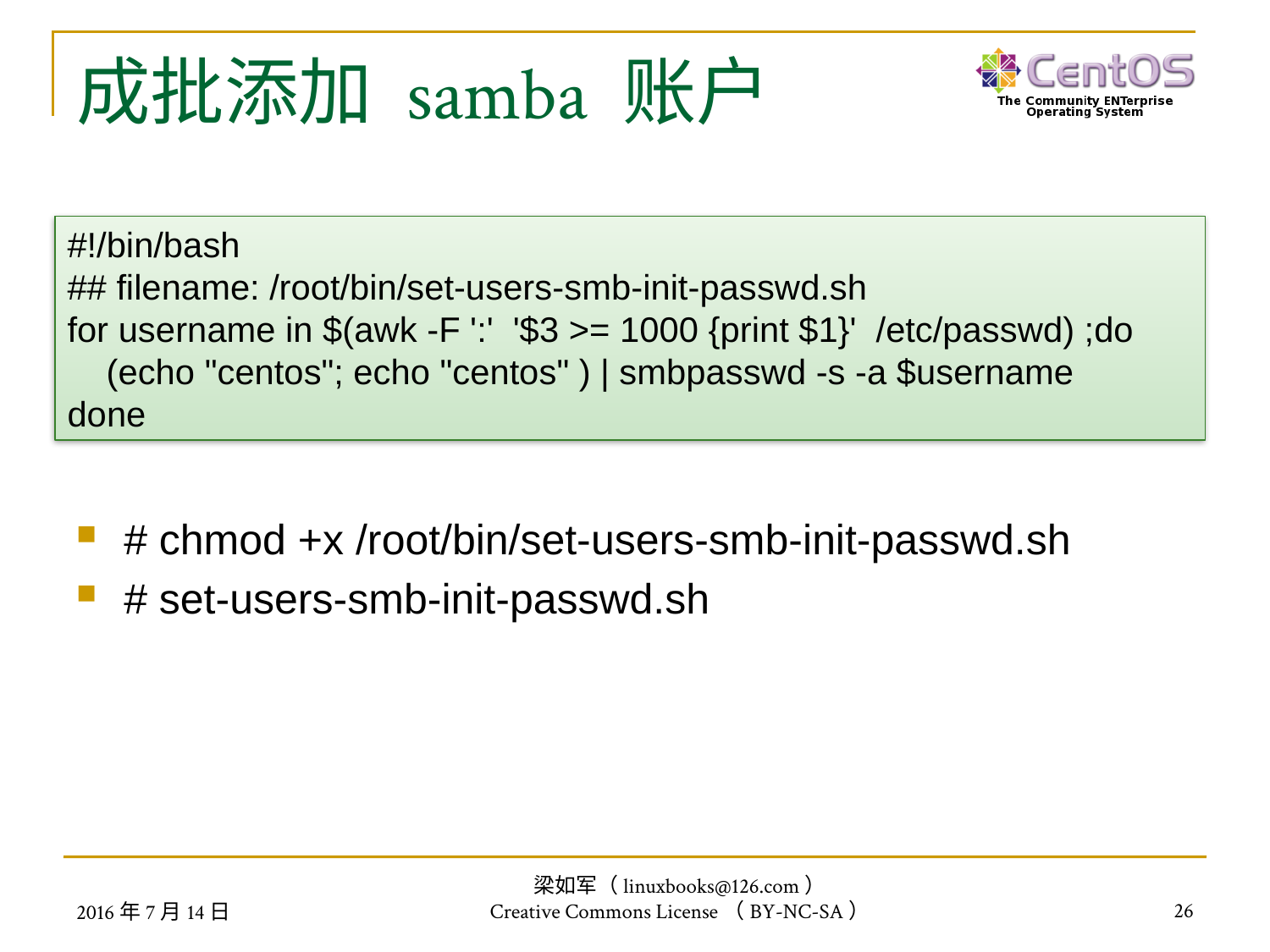

# 成批添加 samba 账户
#!/bin/bash
## filename: /root/bin/set-users-smb-init-passwd.sh
for username in $(awk -F ':'  '$3 >= 1000 {print $1}'  /etc/passwd) ;do
    (echo "centos"; echo "centos" ) | smbpasswd -s -a $username
done
# chmod +x /root/bin/set-users-smb-init-passwd.sh
# set-users-smb-init-passwd.sh
梁如军（linuxbooks@126.com）
Creative Commons License（BY-NC-SA）
2016年7月14日
26